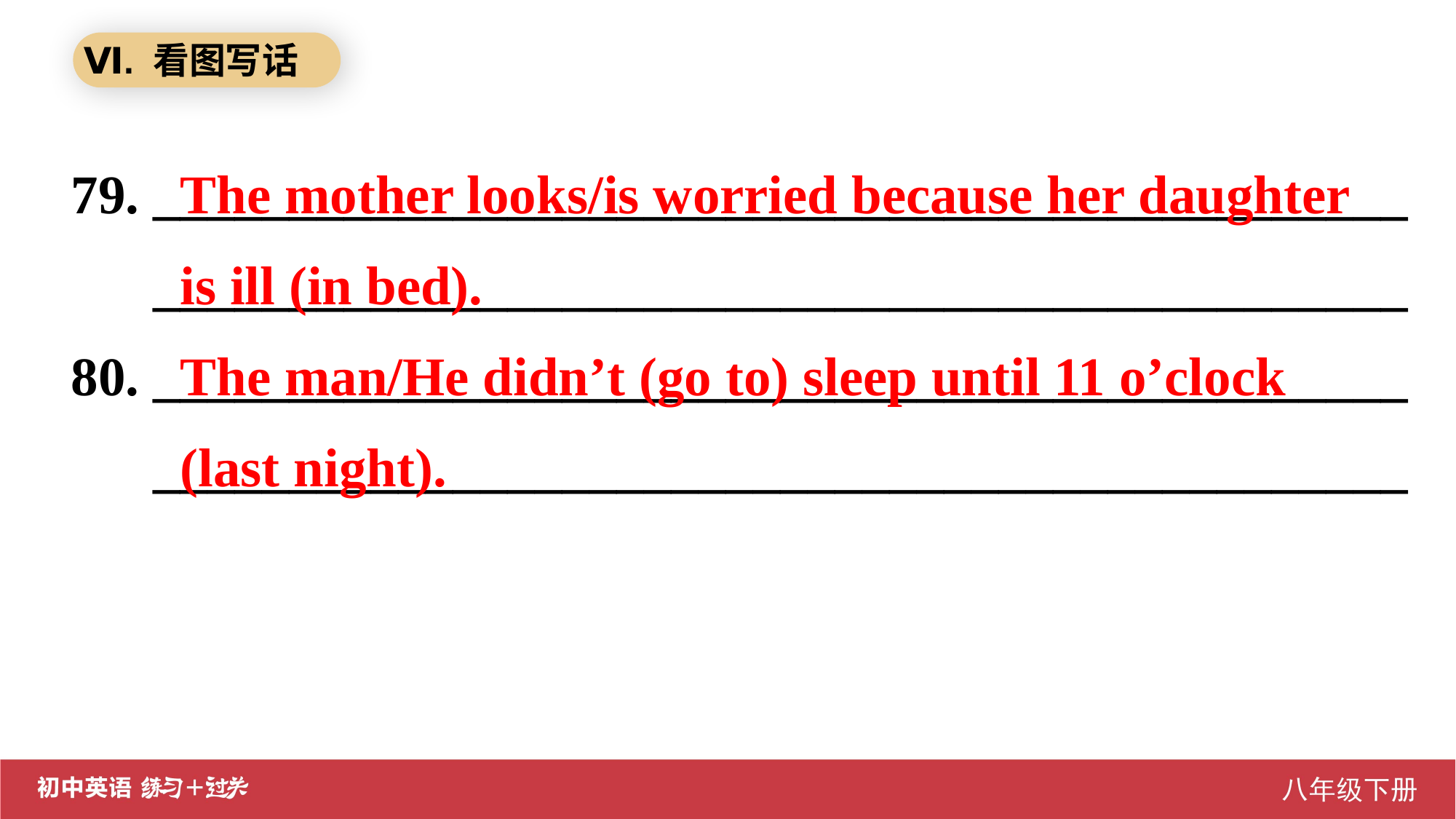

Ⅵ. 看图写话
79. ______________________________________________
      ______________________________________________
80. ______________________________________________
      ______________________________________________

The mother looks/is worried because her daughter is ill (in bed).
The man/He didn’t (go to) sleep until 11 o’clock (last night).